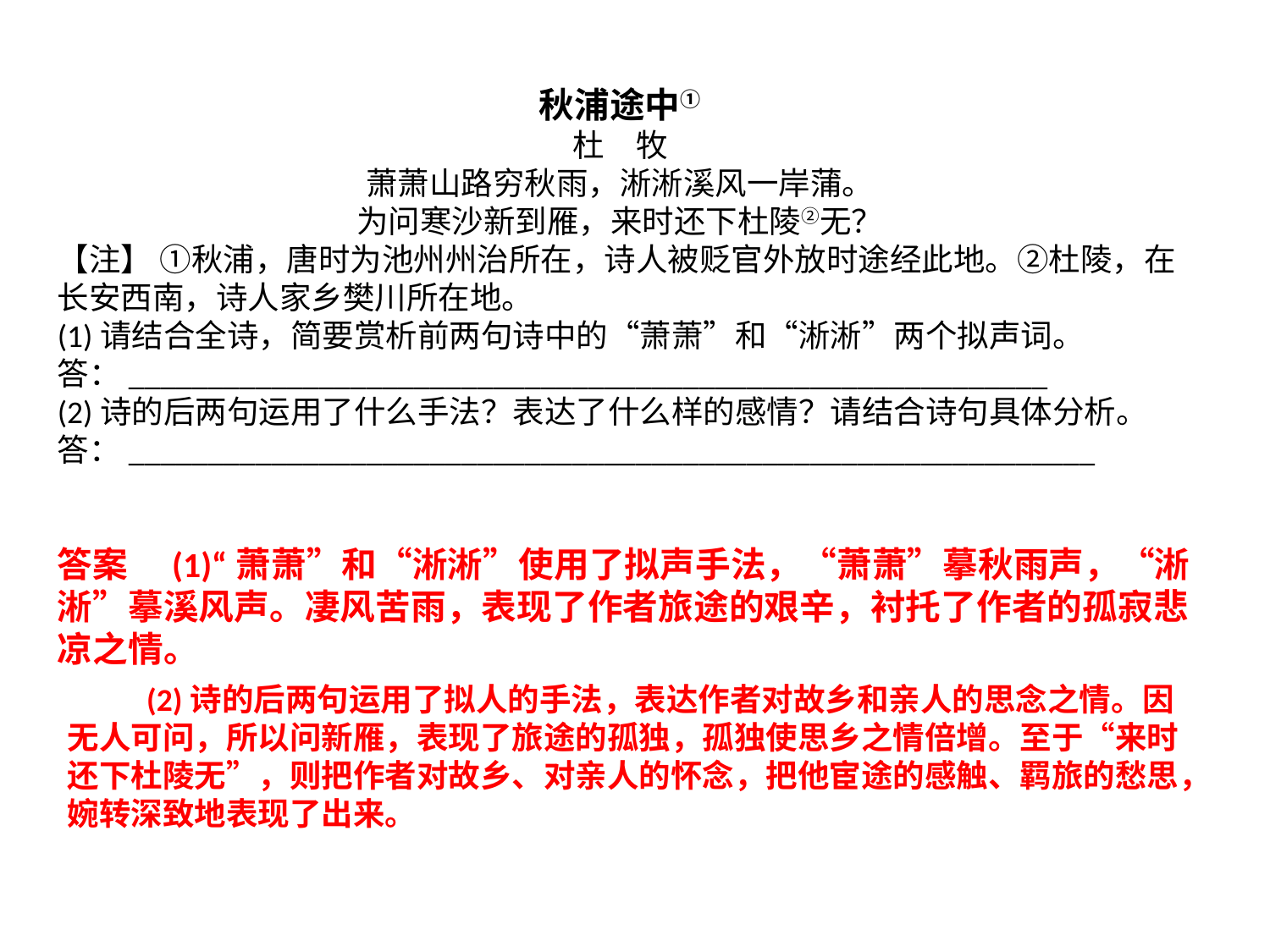

秋浦途中①
杜　牧
萧萧山路穷秋雨，淅淅溪风一岸蒲。
为问寒沙新到雁，来时还下杜陵②无？
【注】 ①秋浦，唐时为池州州治所在，诗人被贬官外放时途经此地。②杜陵，在长安西南，诗人家乡樊川所在地。
(1)请结合全诗，简要赏析前两句诗中的“萧萧”和“淅淅”两个拟声词。
答：__________________________________________________________
(2)诗的后两句运用了什么手法？表达了什么样的感情？请结合诗句具体分析。
答：_____________________________________________________________

答案　(1)“萧萧”和“淅淅”使用了拟声手法，“萧萧”摹秋雨声，“淅淅”摹溪风声。凄风苦雨，表现了作者旅途的艰辛，衬托了作者的孤寂悲凉之情。

           (2)诗的后两句运用了拟人的手法，表达作者对故乡和亲人的思念之情。因无人可问，所以问新雁，表现了旅途的孤独，孤独使思乡之情倍增。至于“来时还下杜陵无”，则把作者对故乡、对亲人的怀念，把他宦途的感触、羁旅的愁思，婉转深致地表现了出来。